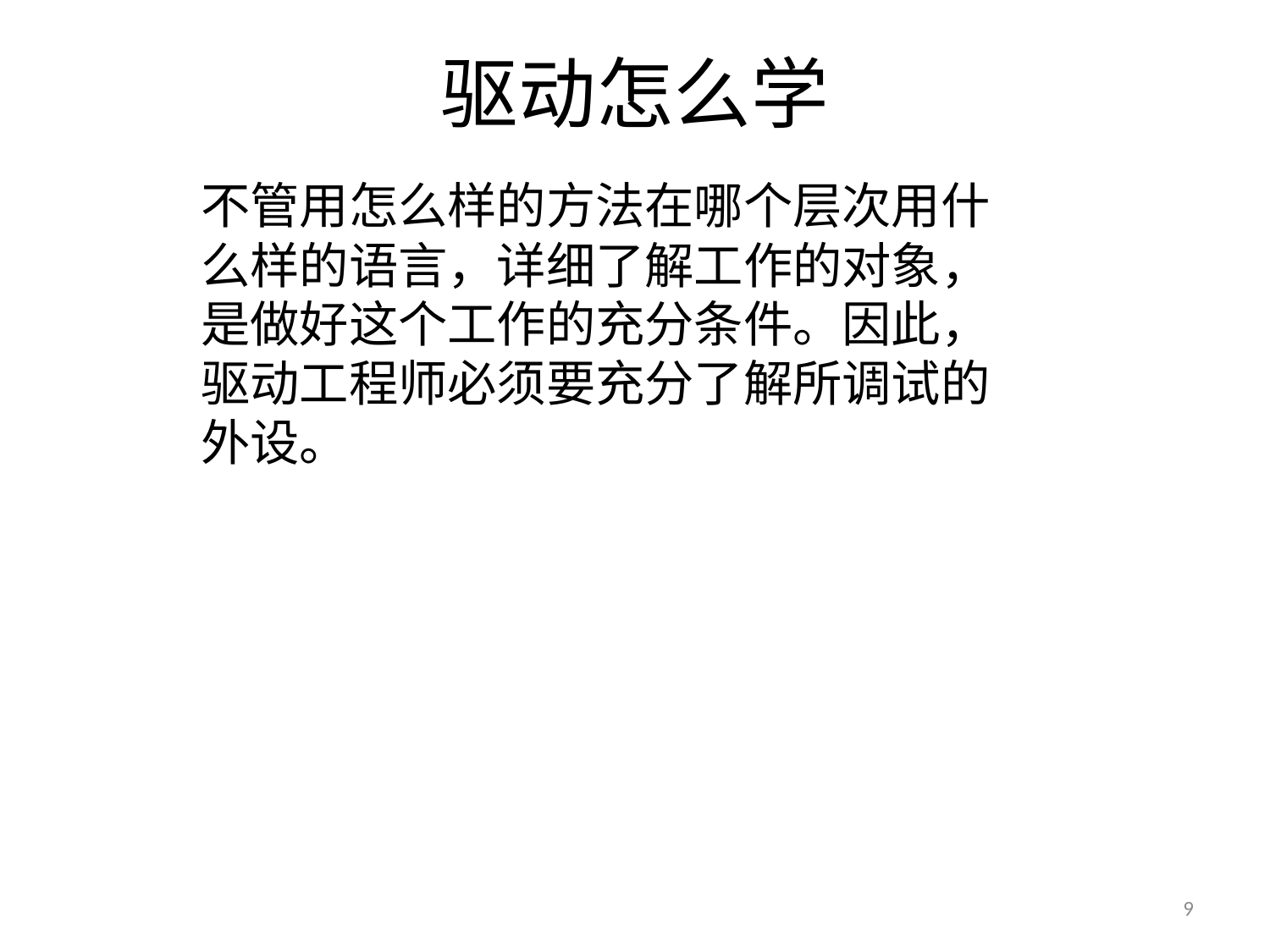

驱动怎么学
不管用怎么样的方法在哪个层次用什么样的语言，详细了解工作的对象，是做好这个工作的充分条件。因此，驱动工程师必须要充分了解所调试的外设。

9